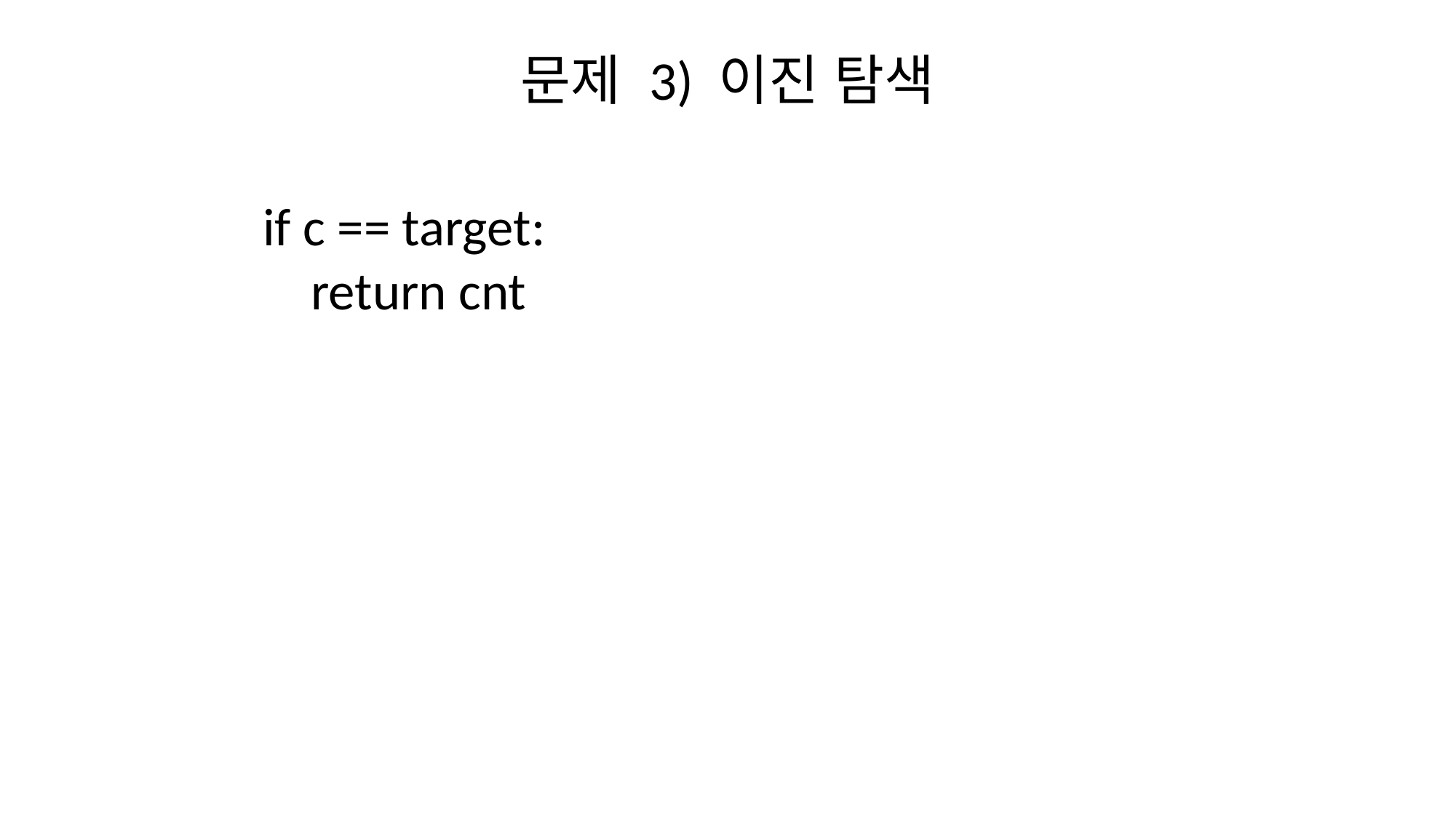

# 문제 3) 이진 탐색
if c == target:
    return cnt